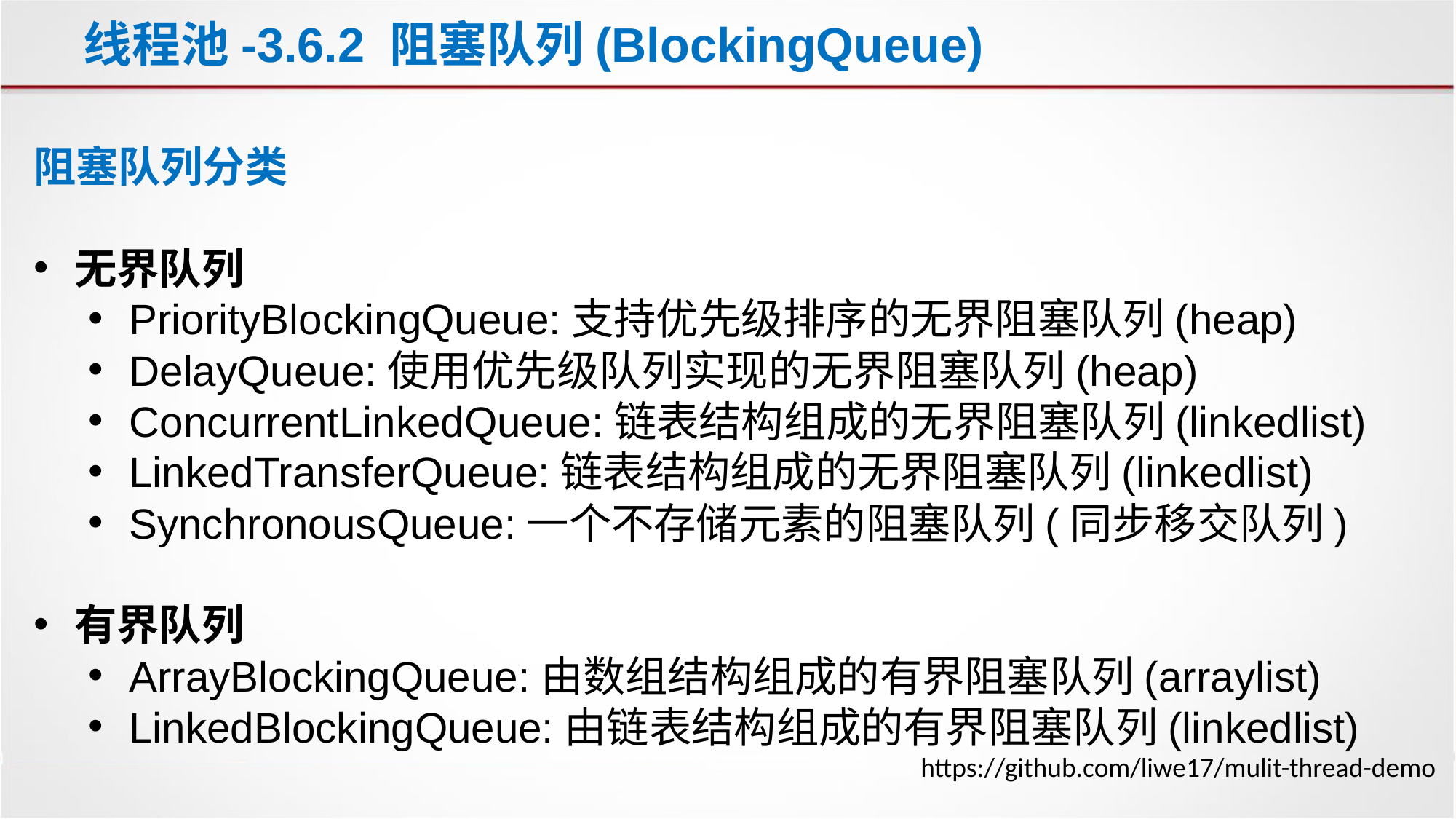

# 线程池-3.6.2 阻塞队列(BlockingQueue)
阻塞队列分类

无界队列
PriorityBlockingQueue:支持优先级排序的无界阻塞队列(heap)
DelayQueue:使用优先级队列实现的无界阻塞队列(heap)
ConcurrentLinkedQueue:链表结构组成的无界阻塞队列(linkedlist)
LinkedTransferQueue:链表结构组成的无界阻塞队列(linkedlist)
SynchronousQueue:一个不存储元素的阻塞队列(同步移交队列)

有界队列
ArrayBlockingQueue:由数组结构组成的有界阻塞队列(arraylist)
LinkedBlockingQueue:由链表结构组成的有界阻塞队列(linkedlist)